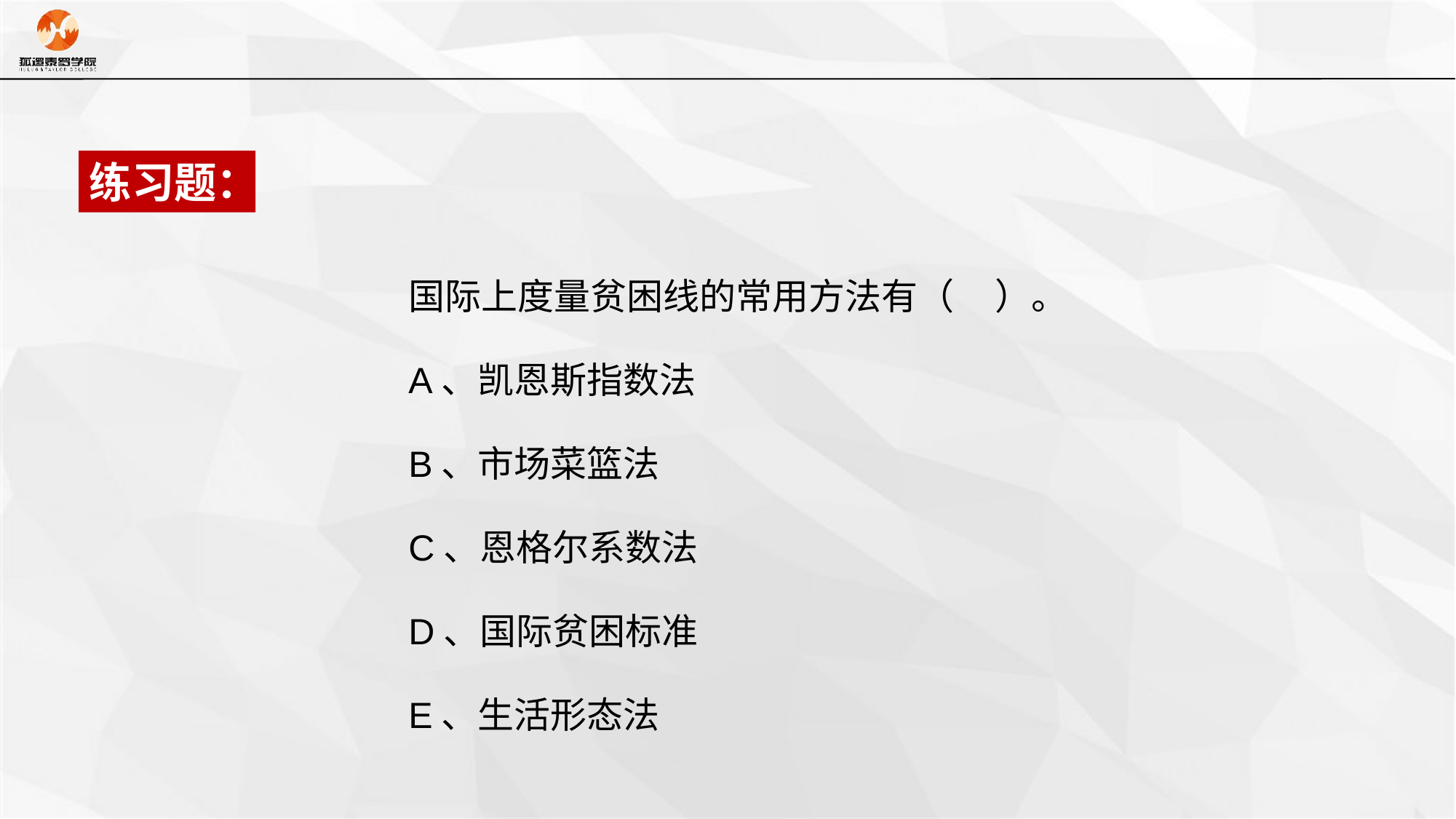

练习题：
国际上度量贫困线的常用方法有（     ）。
A、凯恩斯指数法
B、市场菜篮法
C、恩格尔系数法
D、国际贫困标准
E、生活形态法